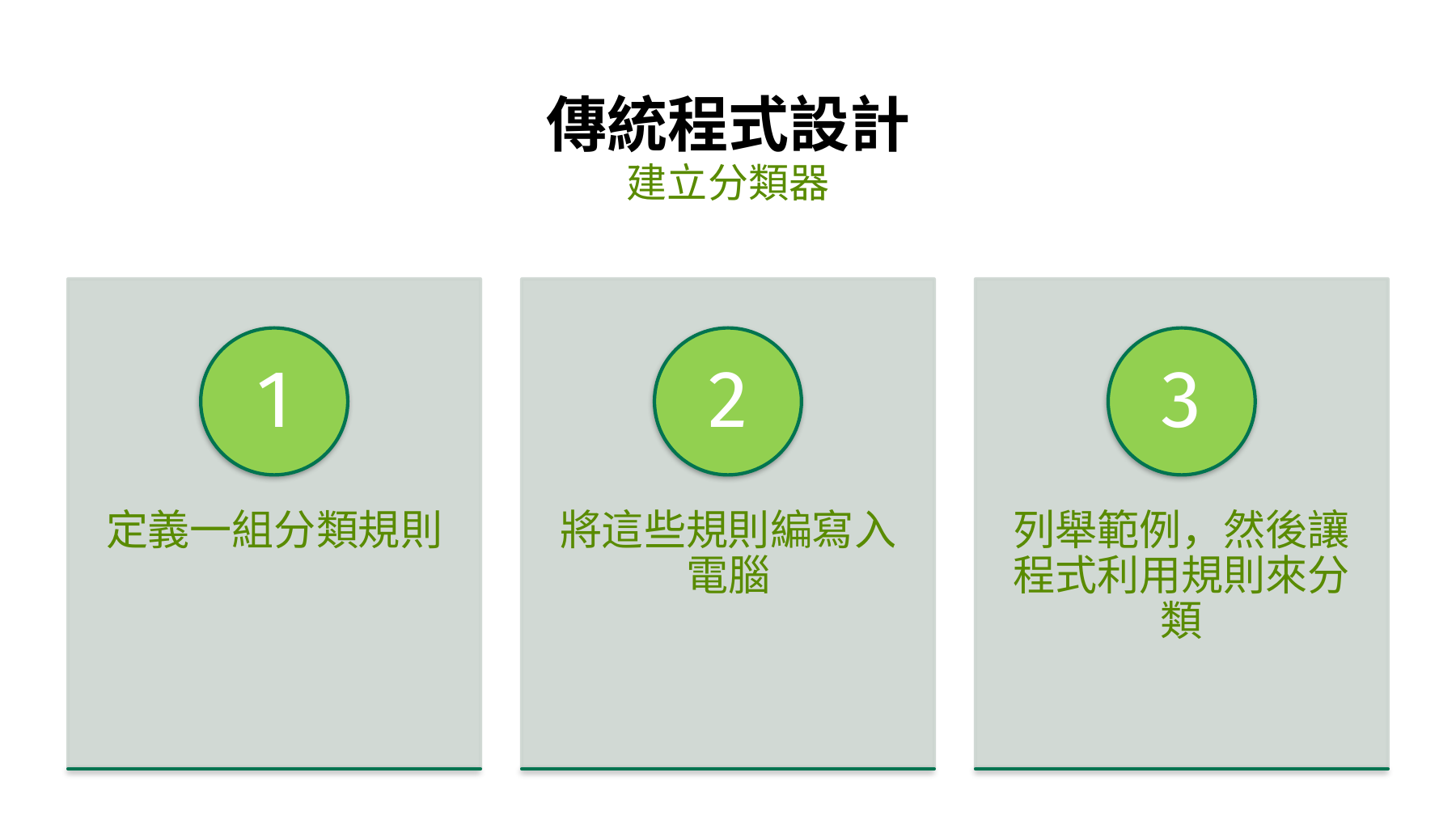

# 傳統程式設計
建立分類器
定義一組分類規則
1
將這些規則編寫入電腦
2
列舉範例，然後讓程式利用規則來分類
3